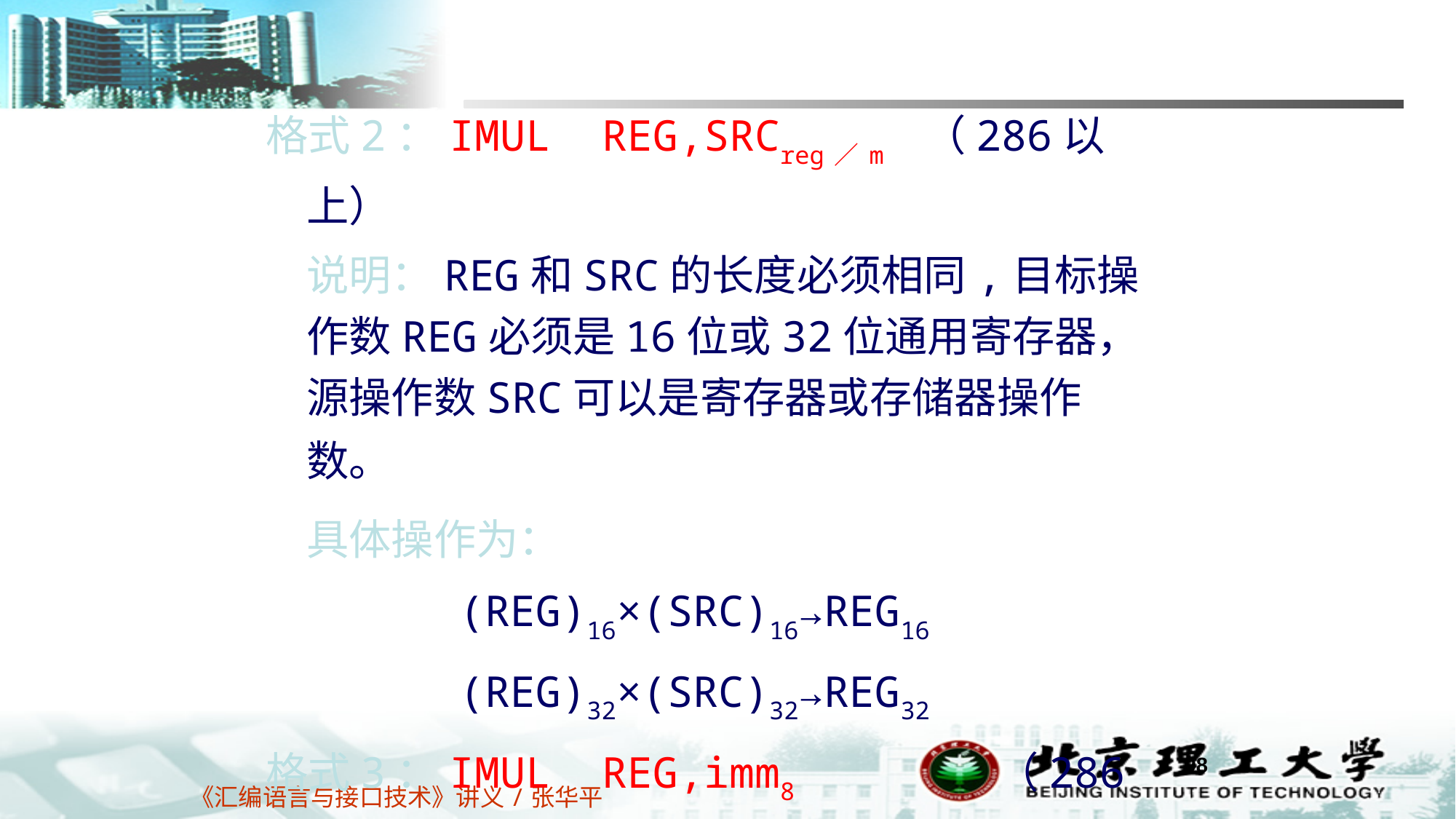

格式2：IMUL  REG,SRCreg／m  （286以上）
	说明：REG和SRC的长度必须相同,目标操作数REG必须是16位或32位通用寄存器，源操作数SRC可以是寄存器或存储器操作数。
	具体操作为：
	      (REG)16×(SRC)16→REG16
	      (REG)32×(SRC)32→REG32
格式3：IMUL  REG,imm8             （286以上）
格式4：IMUL  REG,SRCreg／m ,imm8 （286以上）
98